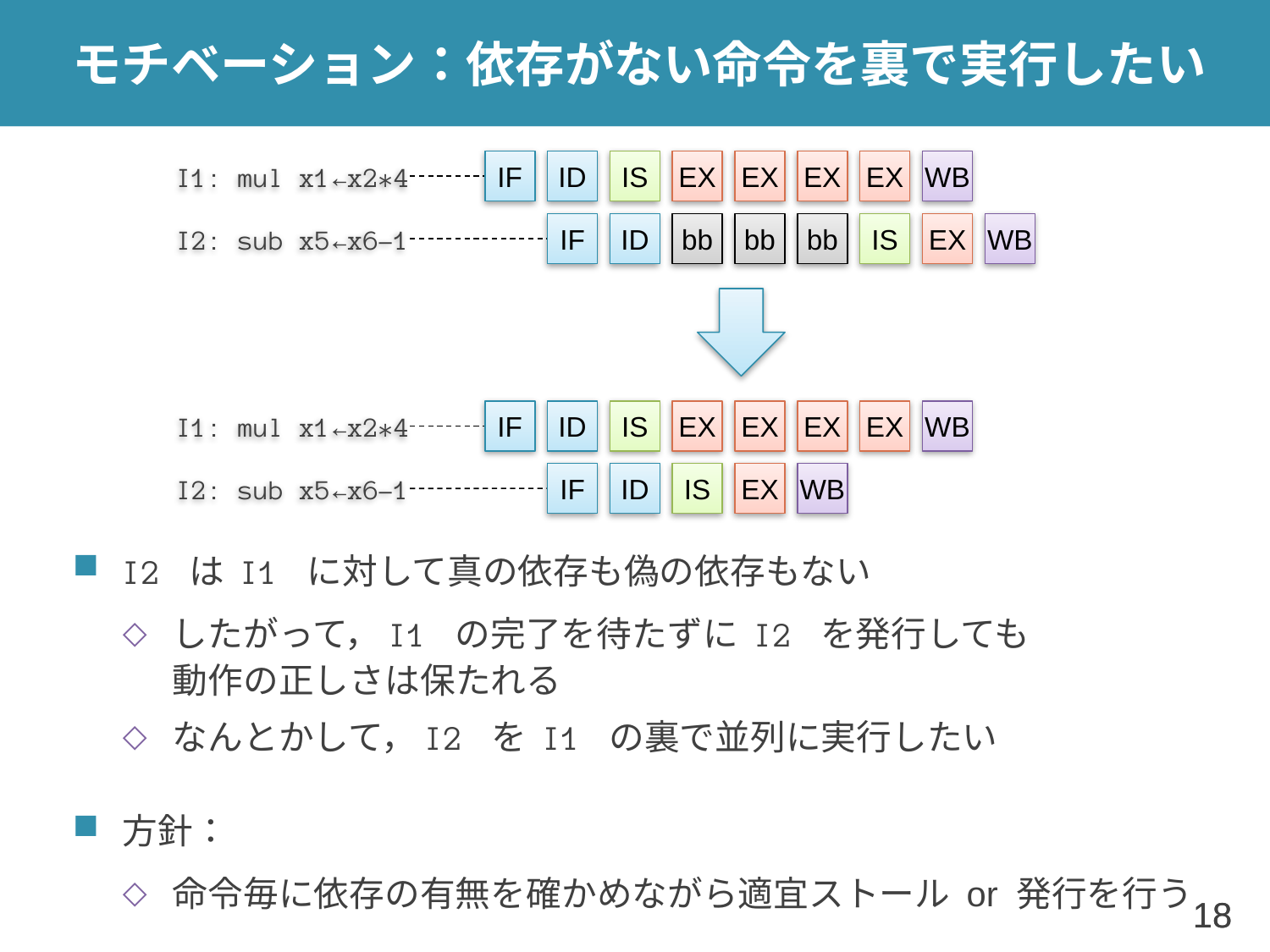

# モチベーション：依存がない命令を裏で実行したい
I1: mul x1←x2*4
IF
ID
IS
EX
EX
EX
EX
WB
I2: sub x5←x6-1
IF
ID
bb
bb
bb
IS
EX
WB

I1: mul x1←x2*4
IF
ID
IS
EX
EX
EX
EX
WB
I2: sub x5←x6-1
IF
ID
IS
EX
WB
I2 は I1 に対して真の依存も偽の依存もない
したがって，I1 の完了を待たずに I2 を発行しても
動作の正しさは保たれる
なんとかして，I2 を I1 の裏で並列に実行したい
方針：
命令毎に依存の有無を確かめながら適宜ストール or 発行を行う